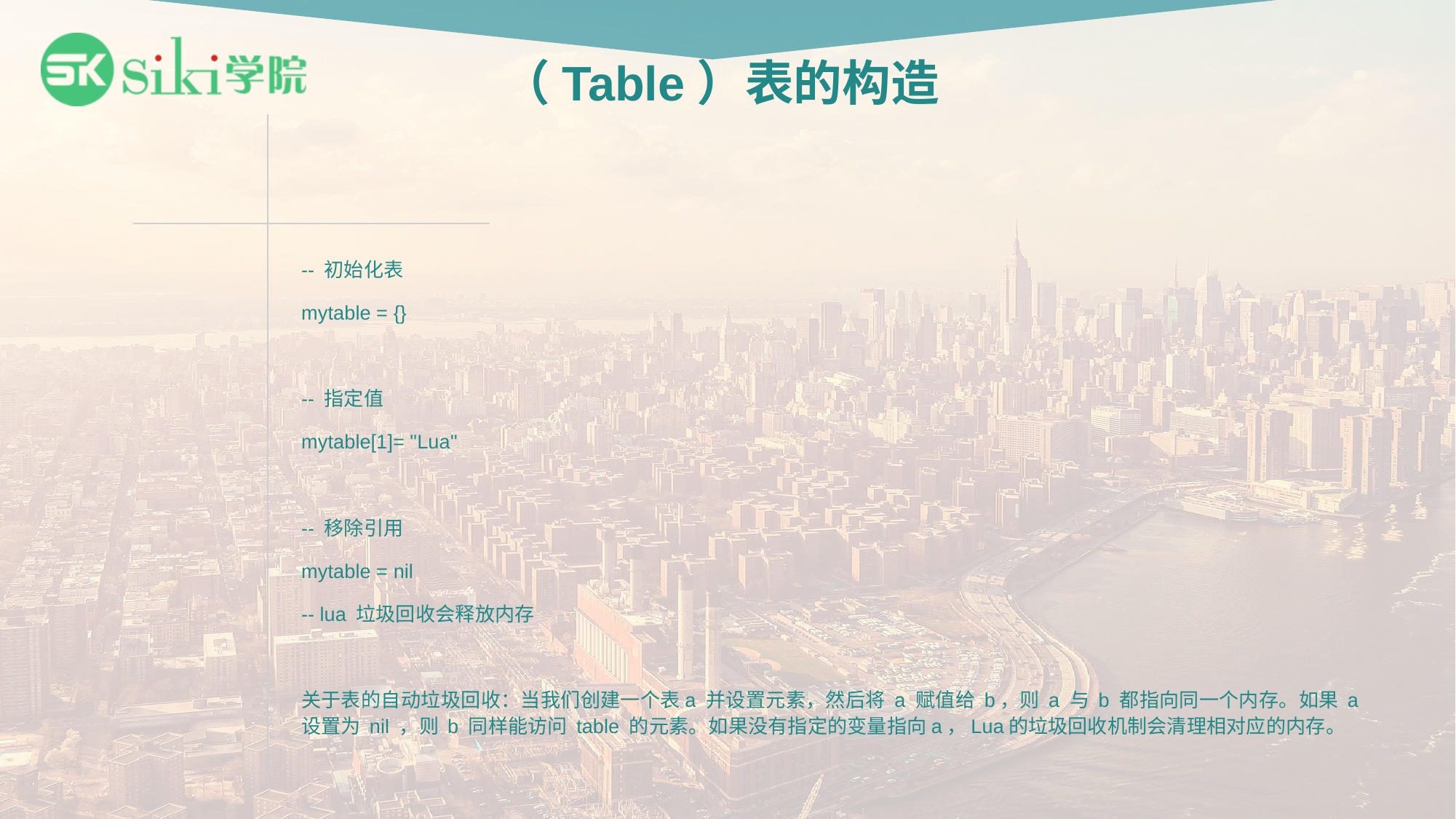

# （Table）表的构造
-- 初始化表
mytable = {}

-- 指定值
mytable[1]= "Lua"

-- 移除引用
mytable = nil
-- lua 垃圾回收会释放内存

关于表的自动垃圾回收：当我们创建一个表a 并设置元素，然后将 a 赋值给 b，则 a 与 b 都指向同一个内存。如果 a 设置为 nil ，则 b 同样能访问 table 的元素。如果没有指定的变量指向a，Lua的垃圾回收机制会清理相对应的内存。